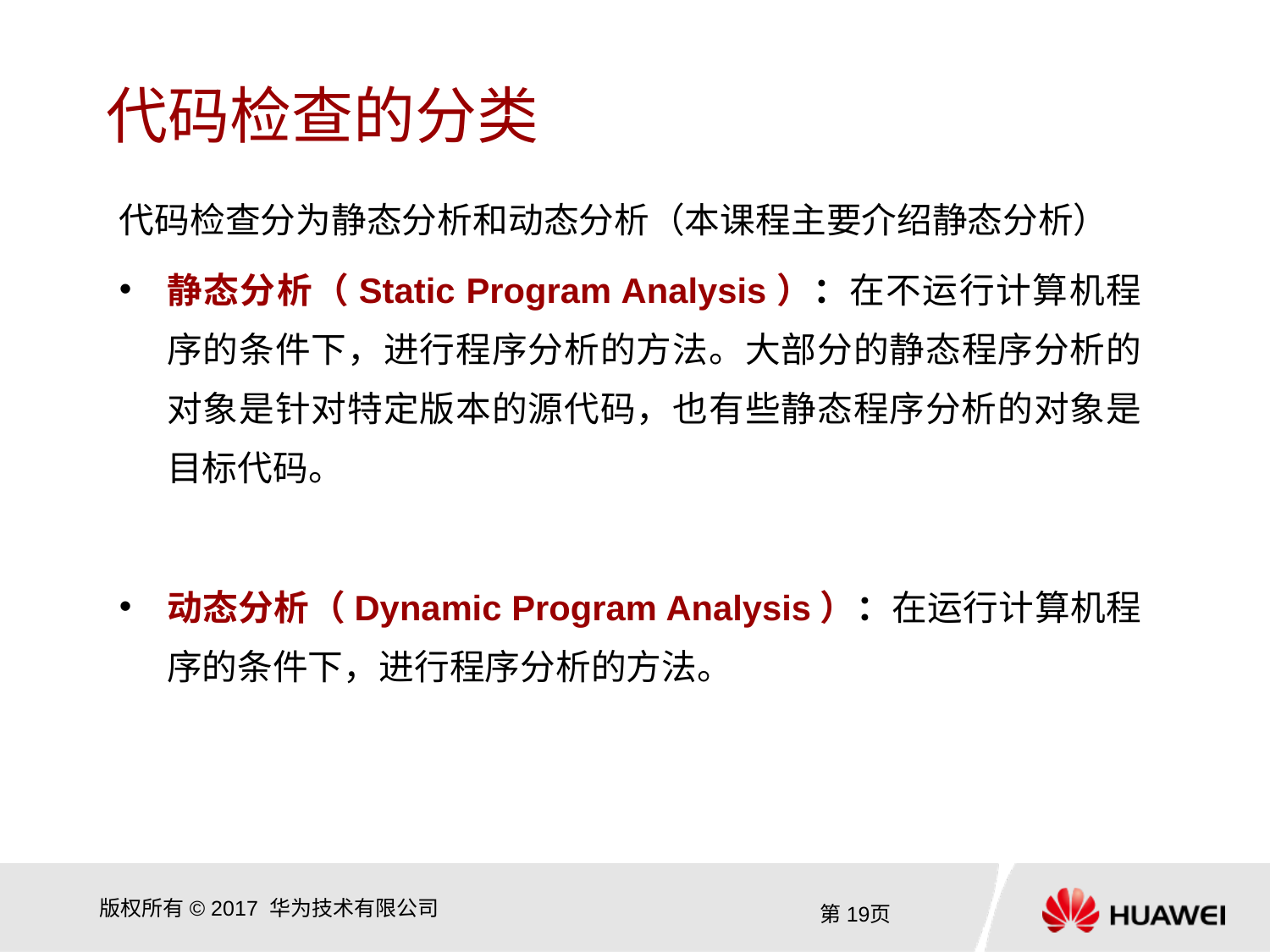

# 代码检查的分类
代码检查分为静态分析和动态分析（本课程主要介绍静态分析）
静态分析（Static Program Analysis）：在不运行计算机程序的条件下，进行程序分析的方法。大部分的静态程序分析的对象是针对特定版本的源代码，也有些静态程序分析的对象是目标代码。

动态分析（Dynamic Program Analysis）：在运行计算机程序的条件下，进行程序分析的方法。